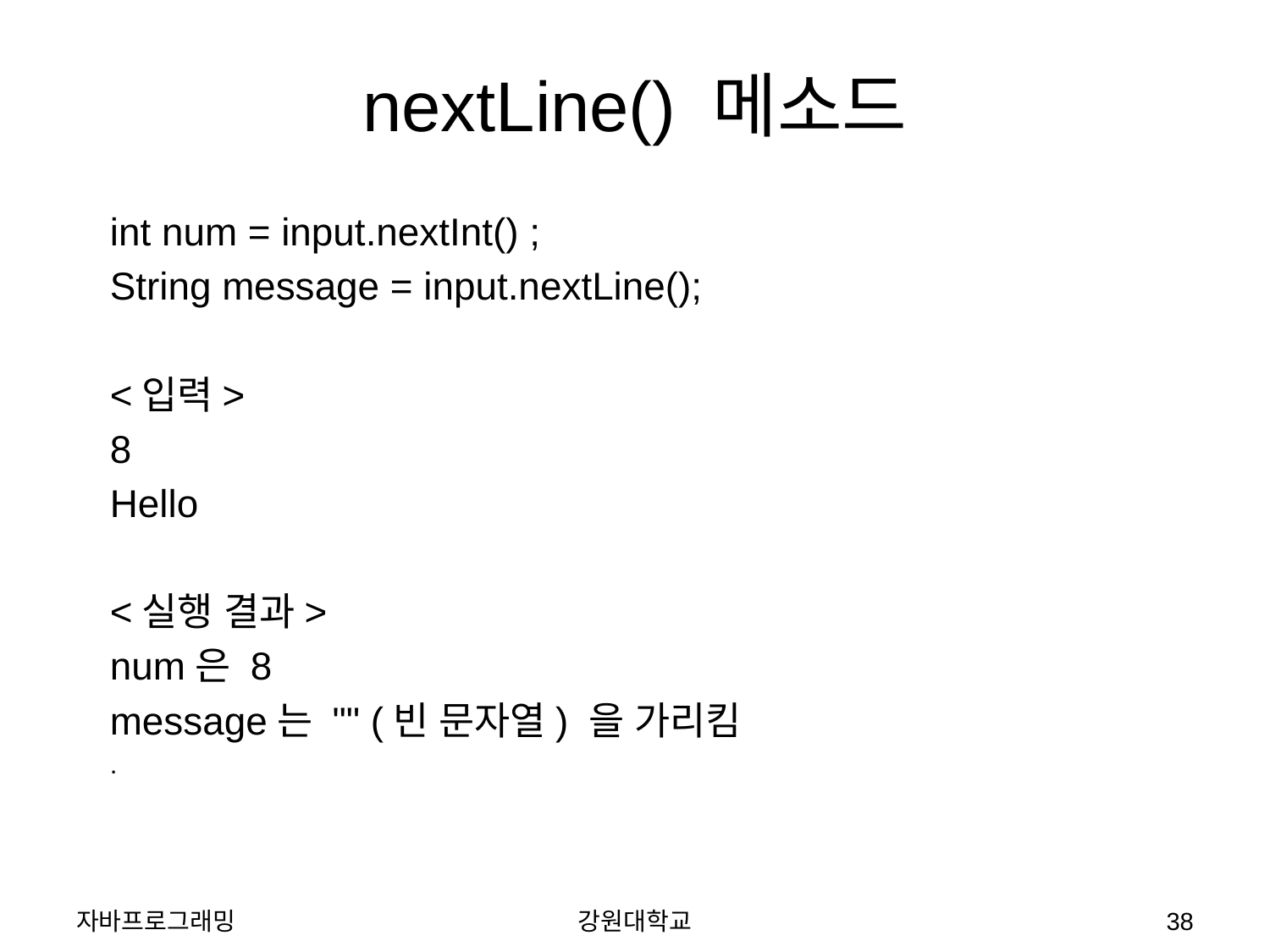

# nextLine() 메소드
int num = input.nextInt() ;
String message = input.nextLine();

<입력>
8
Hello

<실행 결과>
num은 8
message는 "" (빈 문자열) 을 가리킴
.

자바프로그래밍
강원대학교
38